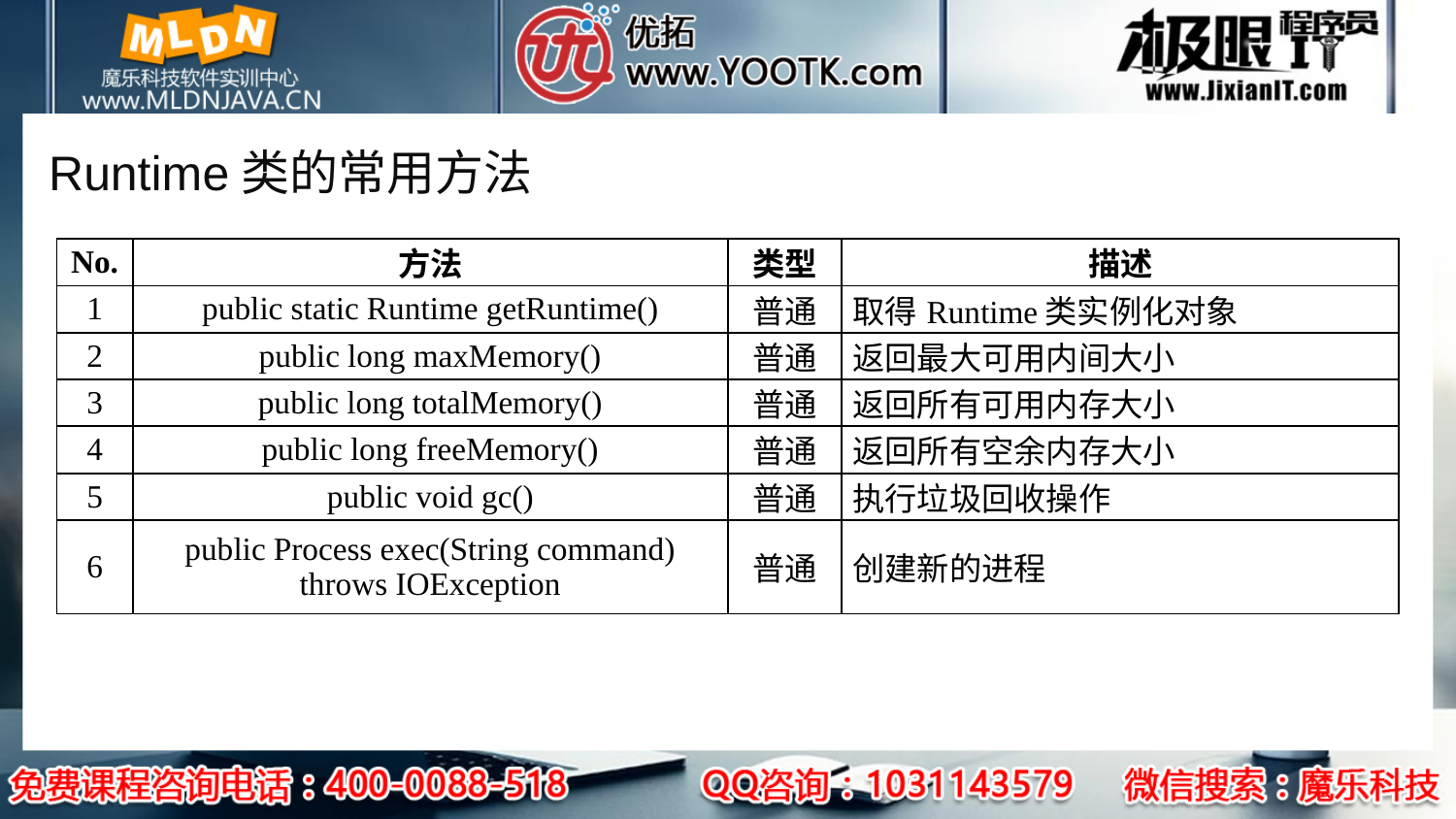

# Runtime类的常用方法
| No. | 方法 | 类型 | 描述 |
| --- | --- | --- | --- |
| 1 | public static Runtime getRuntime() | 普通 | 取得Runtime类实例化对象 |
| 2 | public long maxMemory() | 普通 | 返回最大可用内间大小 |
| 3 | public long totalMemory() | 普通 | 返回所有可用内存大小 |
| 4 | public long freeMemory() | 普通 | 返回所有空余内存大小 |
| 5 | public void gc() | 普通 | 执行垃圾回收操作 |
| 6 | public Process exec(String command) throws IOException | 普通 | 创建新的进程 |